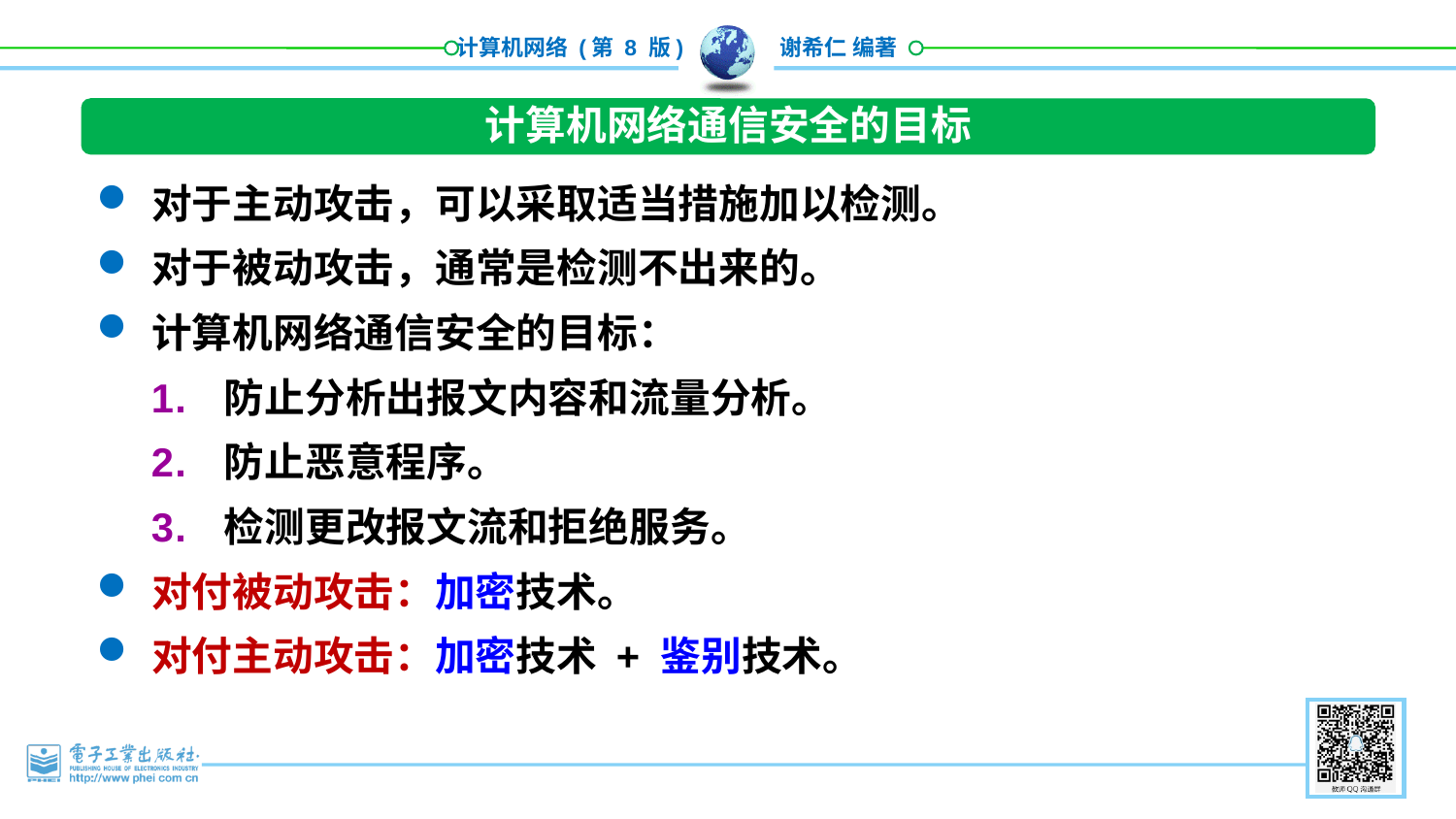

计算机网络通信安全的目标

对于主动攻击，可以采取适当措施加以检测。
对于被动攻击，通常是检测不出来的。
计算机网络通信安全的目标：
防止分析出报文内容和流量分析。
防止恶意程序。
检测更改报文流和拒绝服务。
对付被动攻击：加密技术。
对付主动攻击：加密技术 + 鉴别技术。